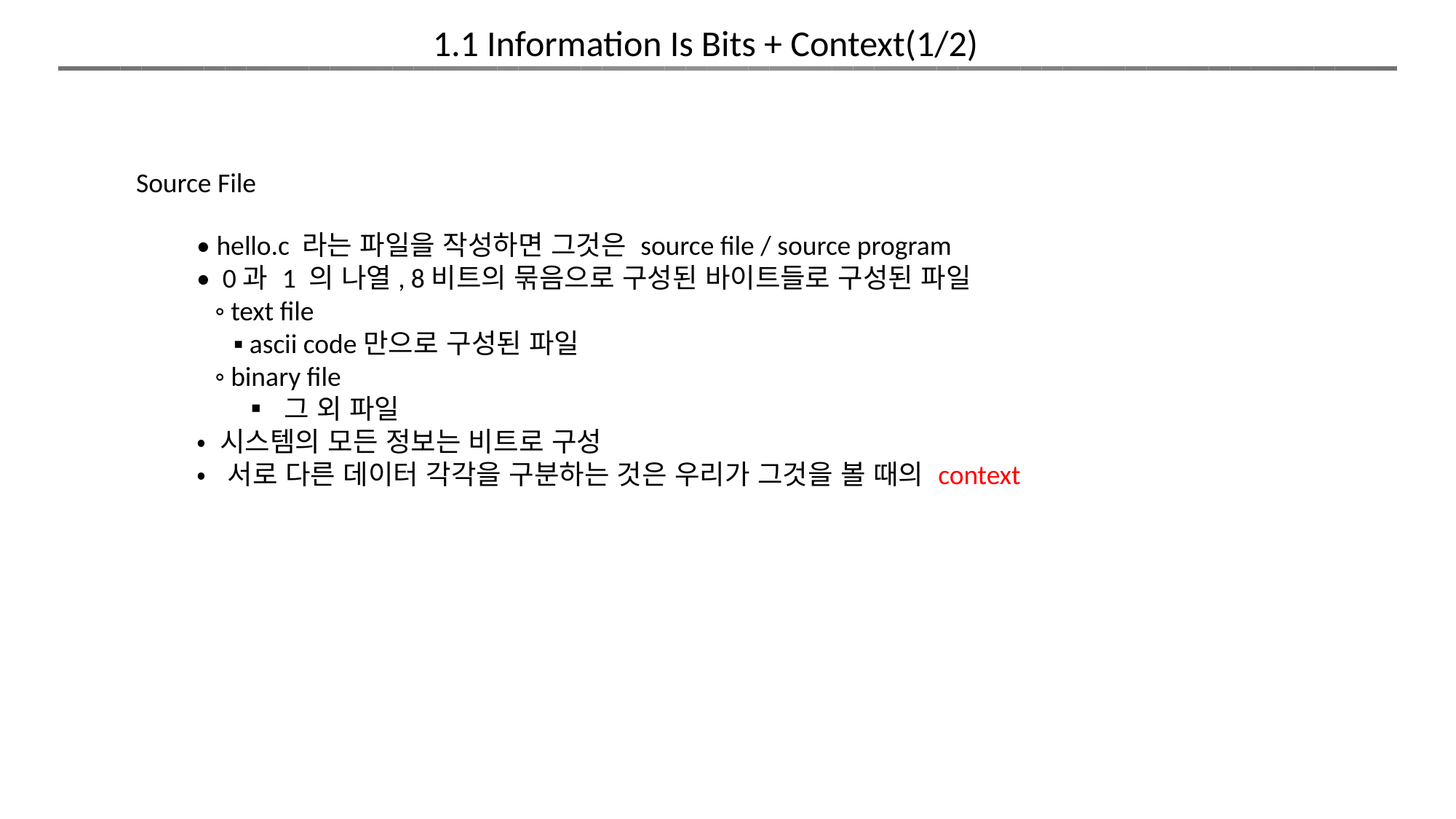

1.1 Information Is Bits + Context︎(1/2)

Source File
• hello.c 라는 파일을 작성하면 그것은 source file / source program
•  0과 1 의 나열, 8비트의 묶음으로 구성된 바이트들로 구성된 파일
   ◦ text file
      ▪ ascii code만으로 구성된 파일
   ◦ binary file
      ▪ 그 외 파일
• 시스템의 모든 정보는 비트로 구성
•  서로 다른 데이터 각각을 구분하는 것은 우리가 그것을 볼 때의 context